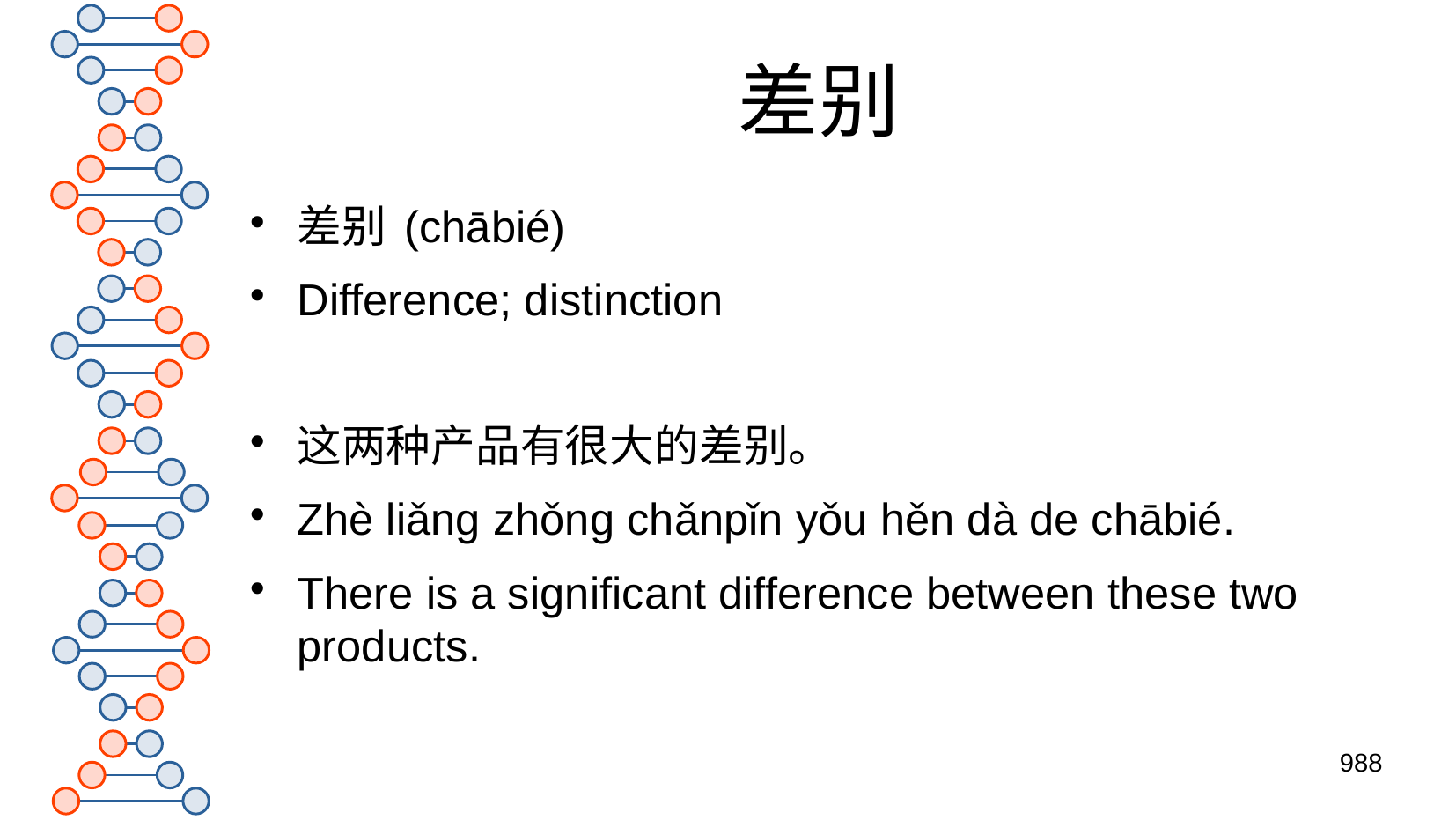

# 差别
差别 (chābié)
Difference; distinction

这两种产品有很大的差别。
Zhè liǎng zhǒng chǎnpǐn yǒu hěn dà de chābié.
There is a significant difference between these two products.

988